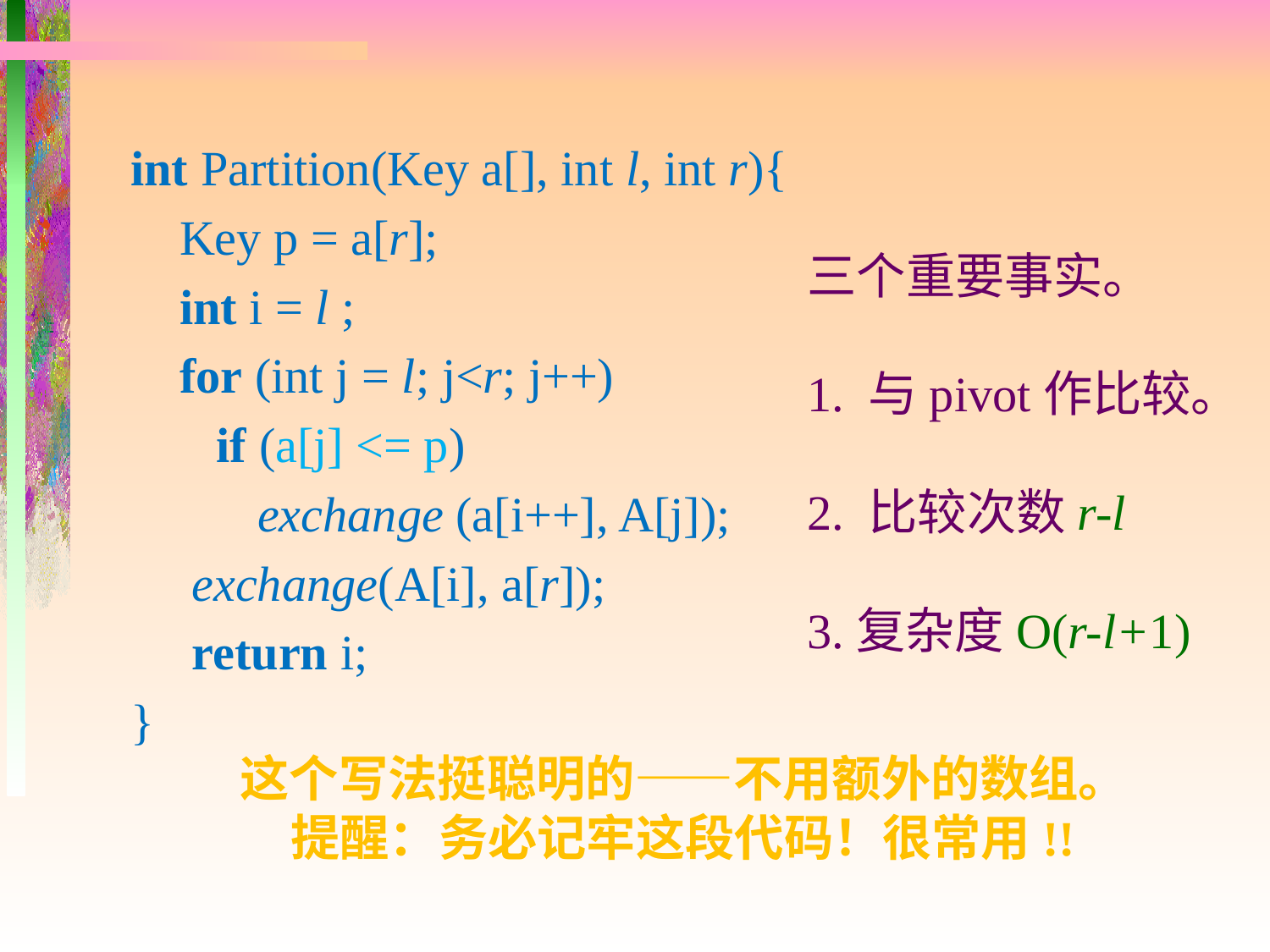

int Partition(Key a[], int l, int r){
    Key p = a[r];
    int i = l ;
    for (int j = l; j<r; j++)
       if (a[j] <= p)
	exchange (a[i++], A[j]);
     exchange(A[i], a[r]);
     return i;
}
三个重要事实。

1. 与pivot作比较。

2. 比较次数r-l

3.复杂度O(r-l+1)
这个写法挺聪明的——不用额外的数组。
提醒：务必记牢这段代码！很常用!!